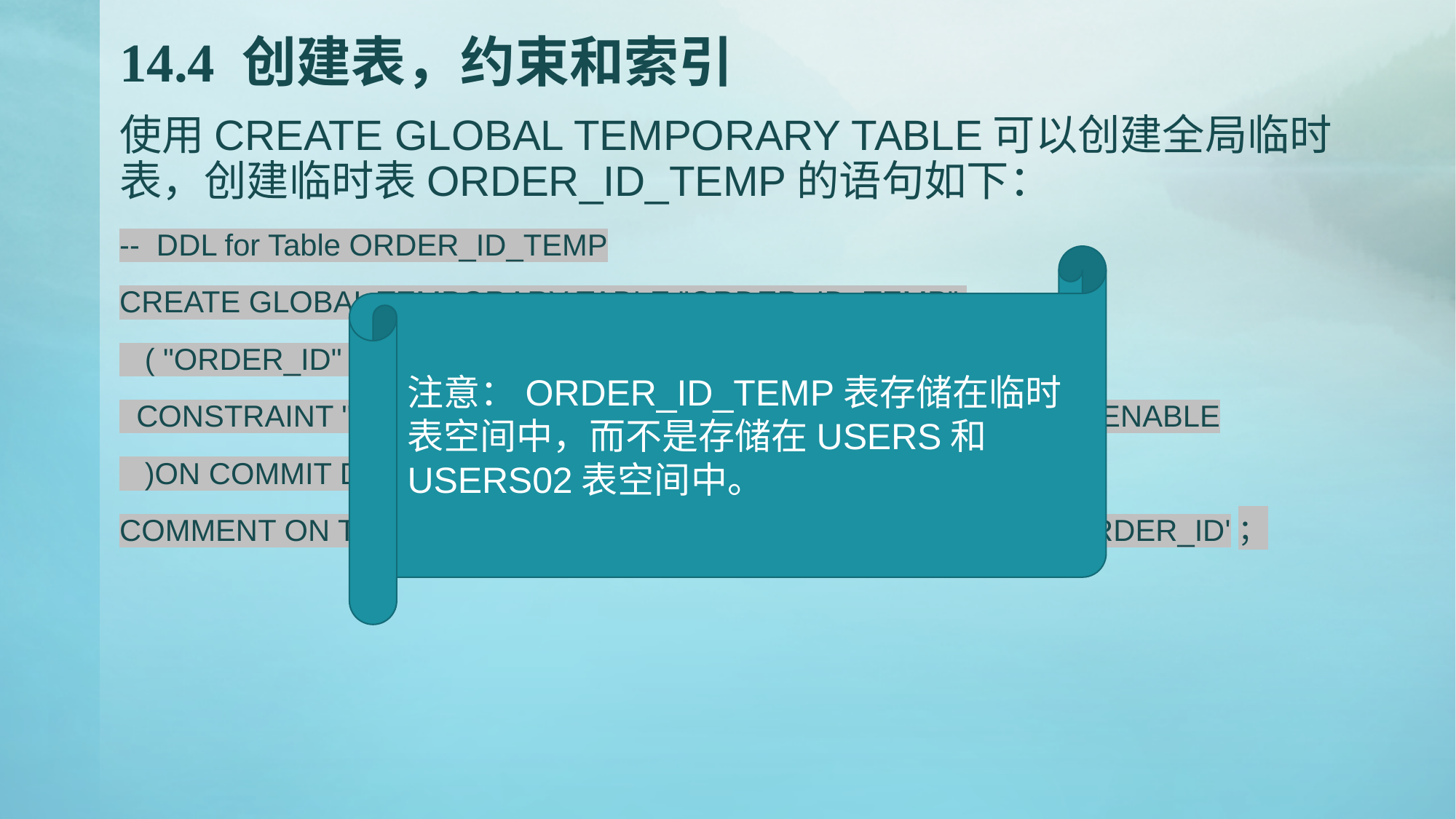

# 14.4 创建表，约束和索引
使用CREATE GLOBAL TEMPORARY TABLE可以创建全局临时表，创建临时表ORDER_ID_TEMP的语句如下：
--  DDL for Table ORDER_ID_TEMP
CREATE GLOBAL TEMPORARY TABLE "ORDER_ID_TEMP"
   ( "ORDER_ID" NUMBER(10，0)NOT NULL ENABLE，
  CONSTRAINT "ORDER_ID_TEMP_PK" PRIMARY KEY ("ORDER_ID")ENABLE
   )ON COMMIT DELETE ROWS ；
COMMENT ON TABLE "ORDER_ID_TEMP"  IS '用于触发器存储临时ORDER_ID'；
注意：ORDER_ID_TEMP表存储在临时表空间中，而不是存储在USERS和USERS02表空间中。